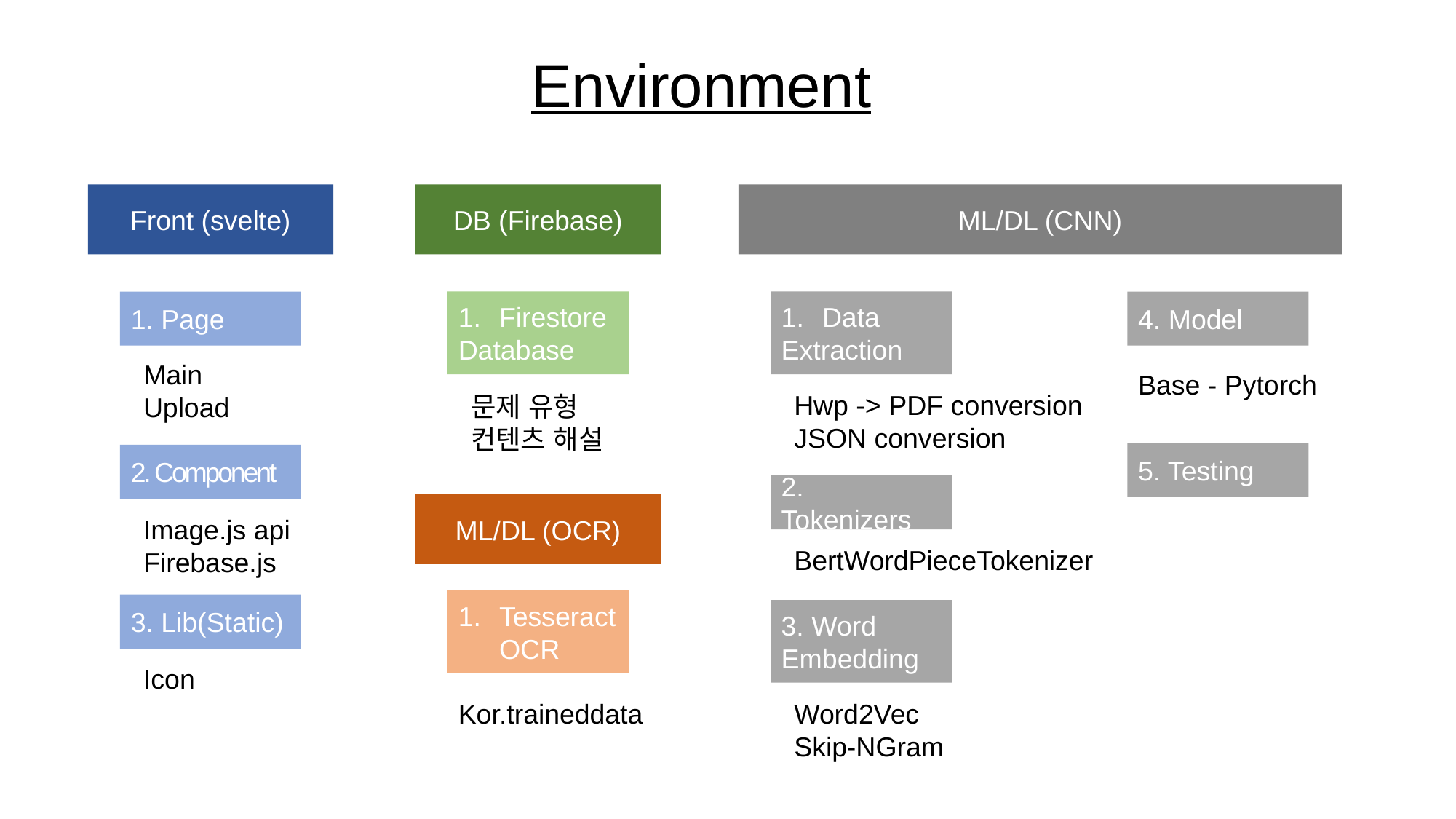

Environment
Front (svelte)
DB (Firebase)
ML/DL (CNN)
Firestore
Database
1. Page
Data
Extraction
4. Model
Main
Upload
Base - Pytorch
Hwp -> PDF conversion
JSON conversion
문제 유형
컨텐츠 해설
5. Testing
2. Component
2. Tokenizers
ML/DL (OCR)
Image.js api
Firebase.js
BertWordPieceTokenizer
Tesseract OCR
3. Lib(Static)
3. Word Embedding
Icon
Kor.traineddata
Word2Vec
Skip-NGram